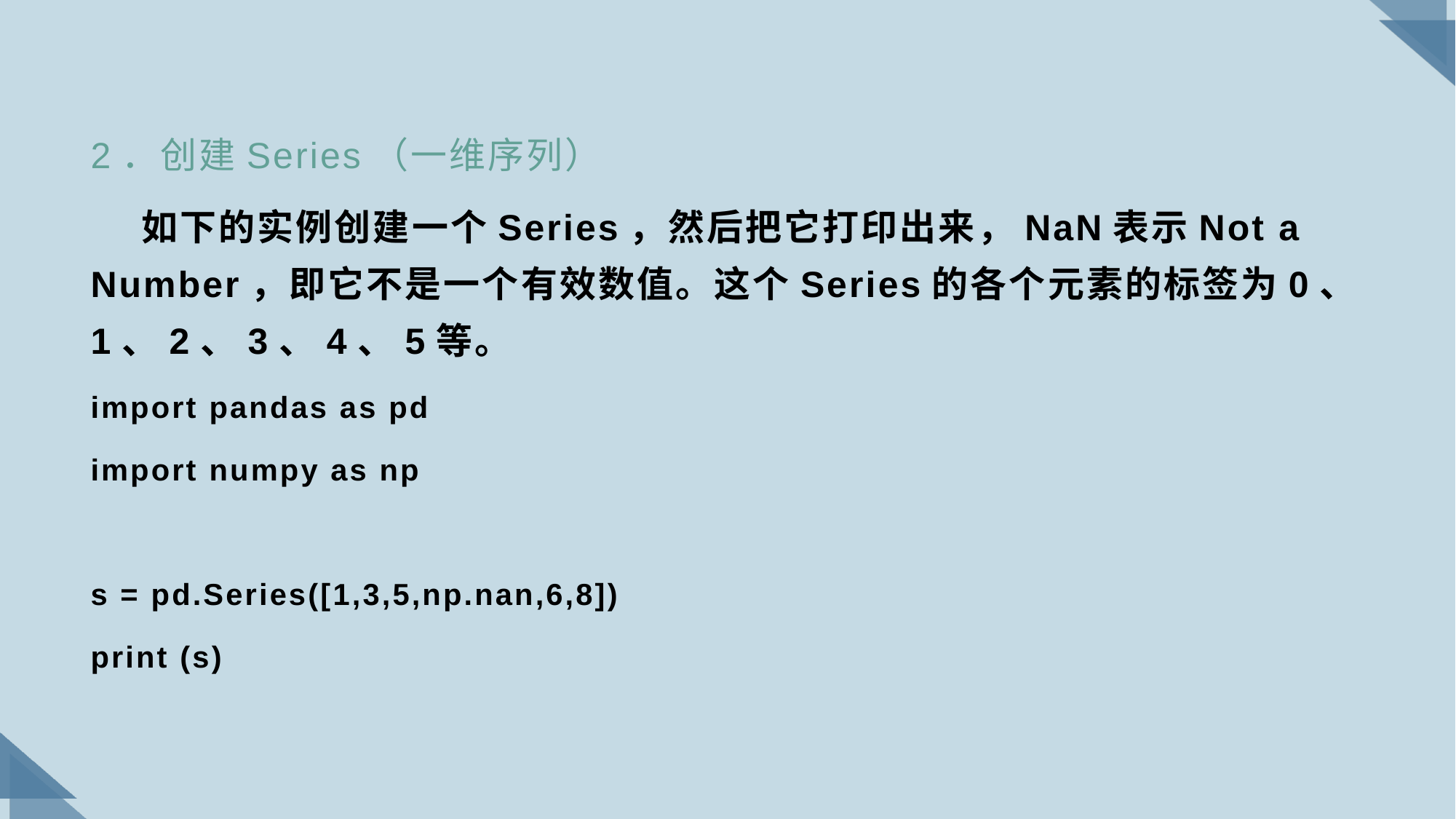

2．创建Series（一维序列）
    如下的实例创建一个Series，然后把它打印出来，NaN表示Not a Number，即它不是一个有效数值。这个Series的各个元素的标签为0、1、2、3、4、5等。
import pandas as pd
import numpy as np

s = pd.Series([1,3,5,np.nan,6,8])
print (s)